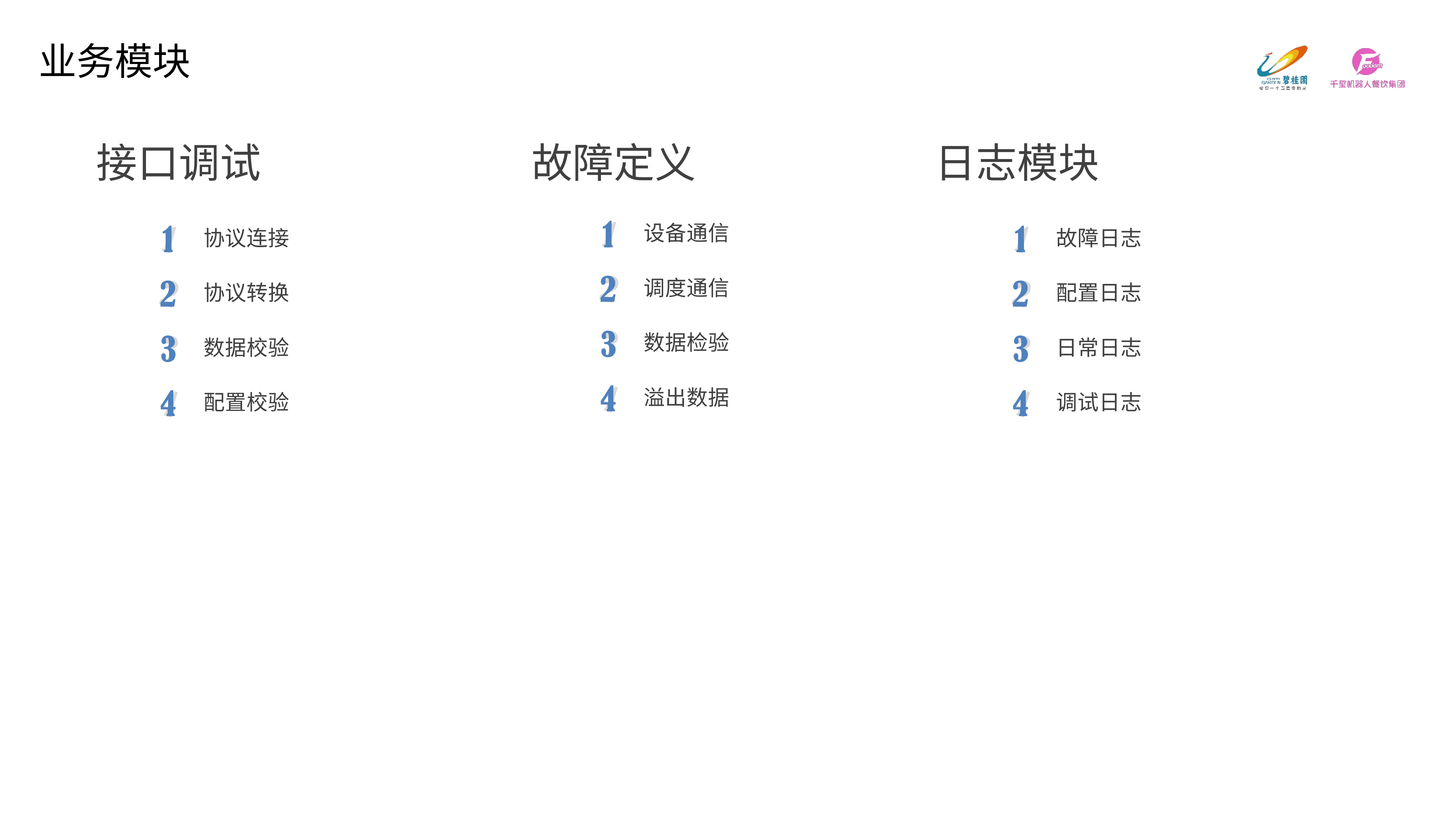

业务模块
日志模块
接口调试
故障定义
设备通信
调度通信
数据检验
溢出数据
协议连接
协议转换
数据校验
配置校验
故障日志
配置日志
日常日志
调试日志